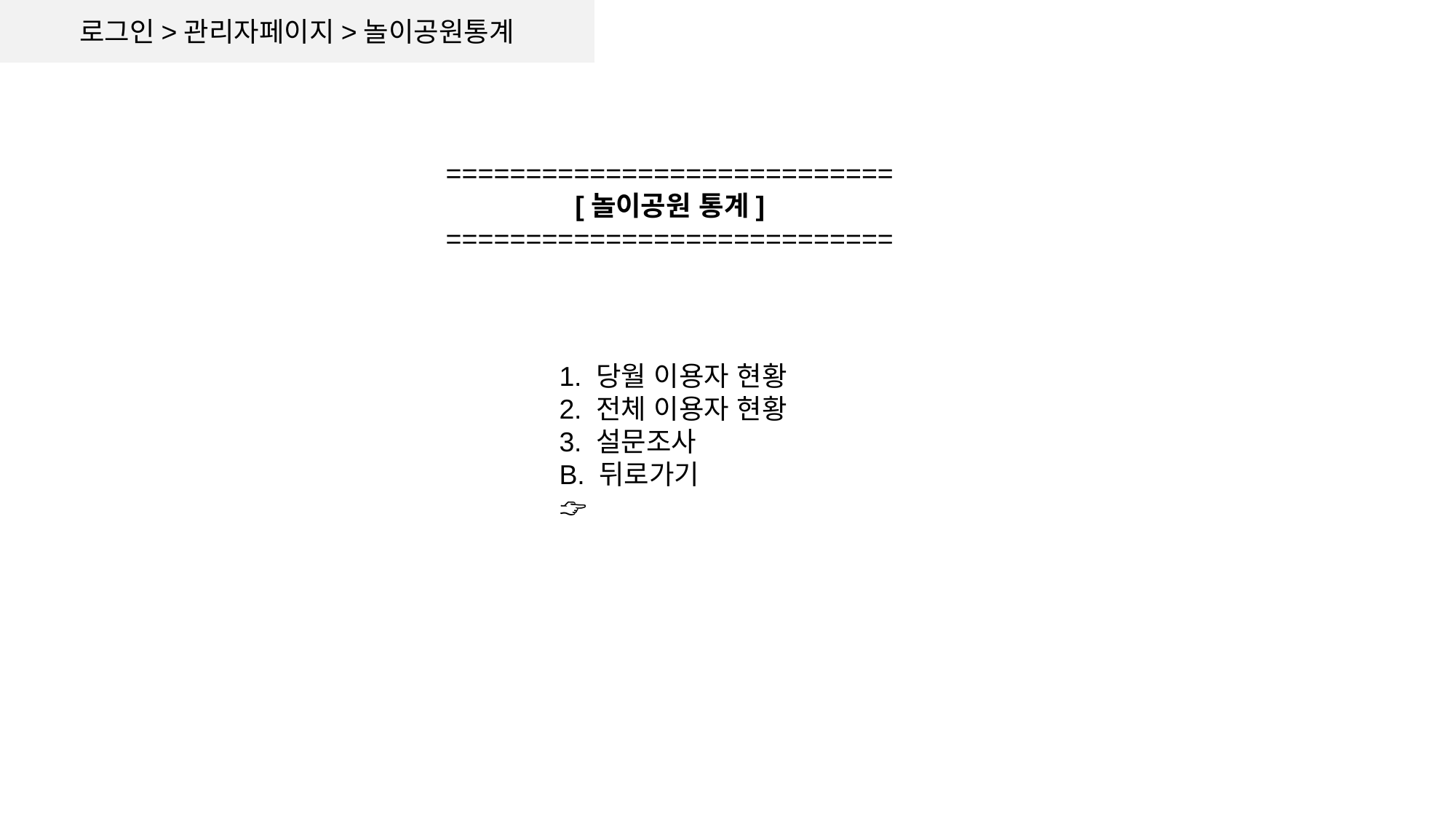

로그인>관리자페이지>놀이공원통계
============================
[놀이공원 통계]
============================

1. 당월 이용자 현황
2. 전체 이용자 현황
3. 설문조사
B. 뒤로가기
👉